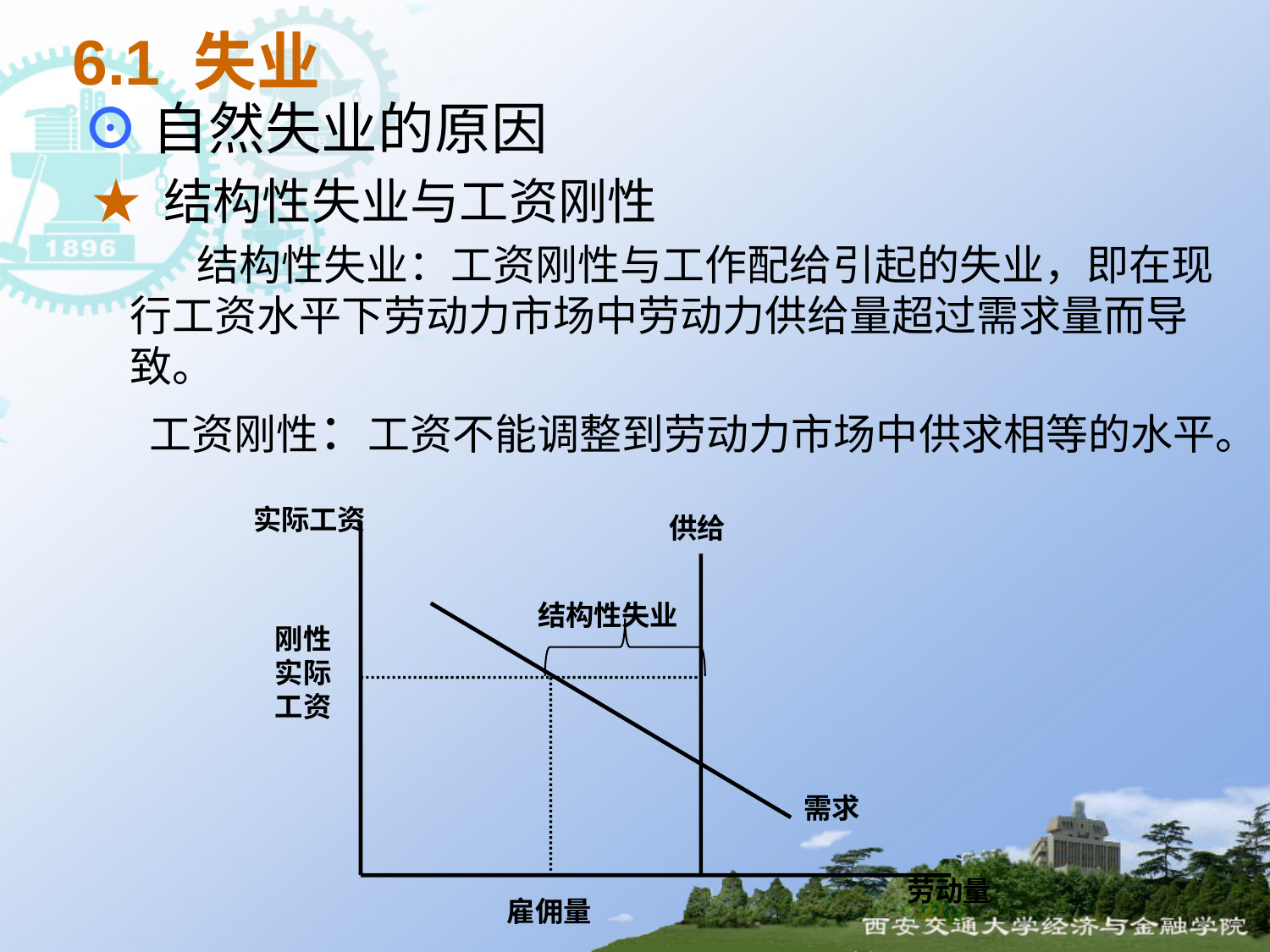

6.1 失业
⊙自然失业的原因
 ★ 结构性失业与工资刚性
           结构性失业：工资刚性与工作配给引起的失业，即在现行工资水平下劳动力市场中劳动力供给量超过需求量而导致。
      工资刚性：工资不能调整到劳动力市场中供求相等的水平。

实际工资
供给

结构性失业

刚性
实际
工资

需求
劳动量

雇佣量